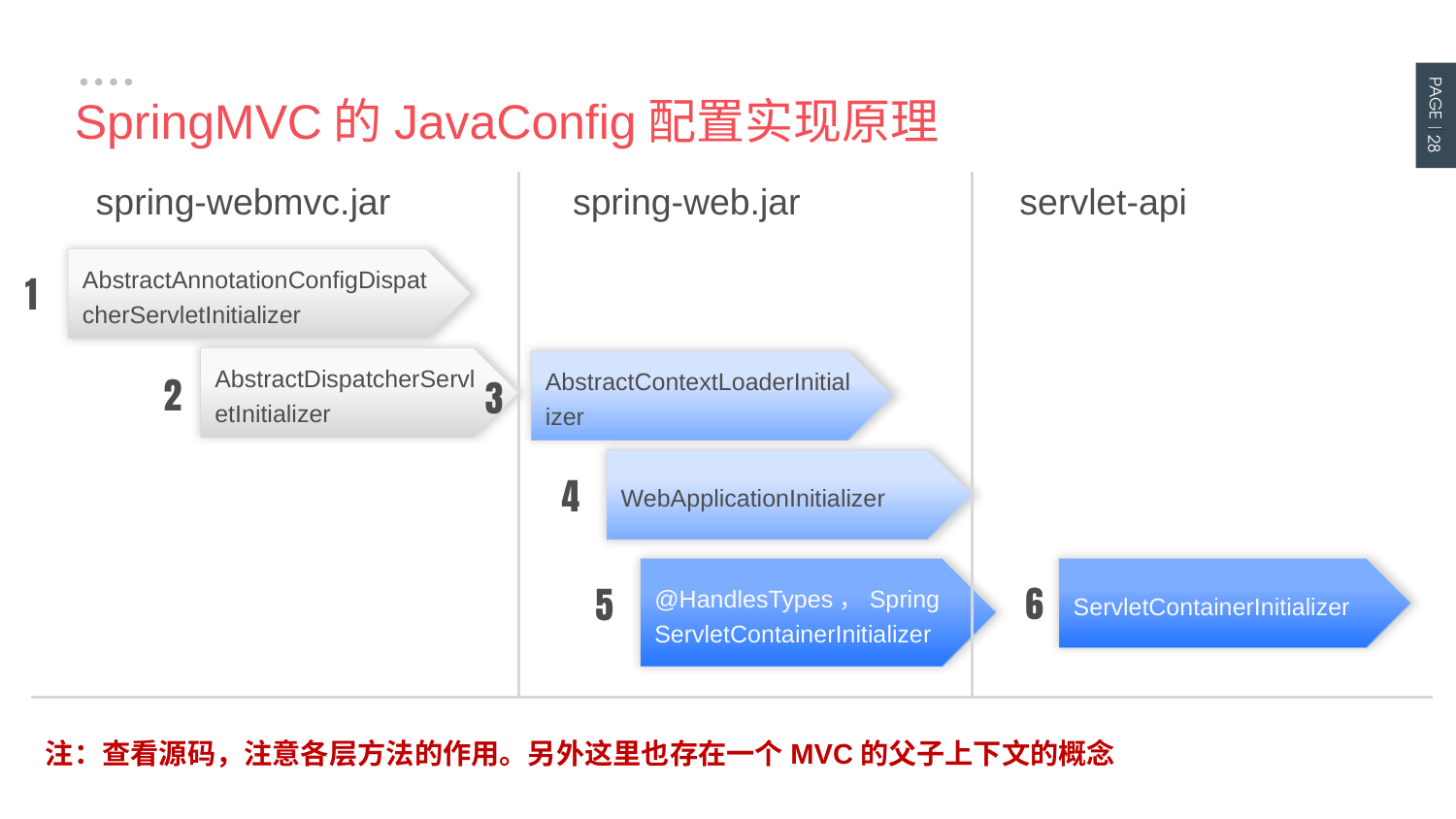

SpringMVC的JavaConfig配置实现原理
spring-webmvc.jar
spring-web.jar
servlet-api
AbstractAnnotationConfigDispatcherServletInitializer
1
AbstractDispatcherServletInitializer
2
AbstractContextLoaderInitializer
3
WebApplicationInitializer
4
@HandlesTypes，SpringServletContainerInitializer
5
ServletContainerInitializer
6
注：查看源码，注意各层方法的作用。另外这里也存在一个MVC的父子上下文的概念